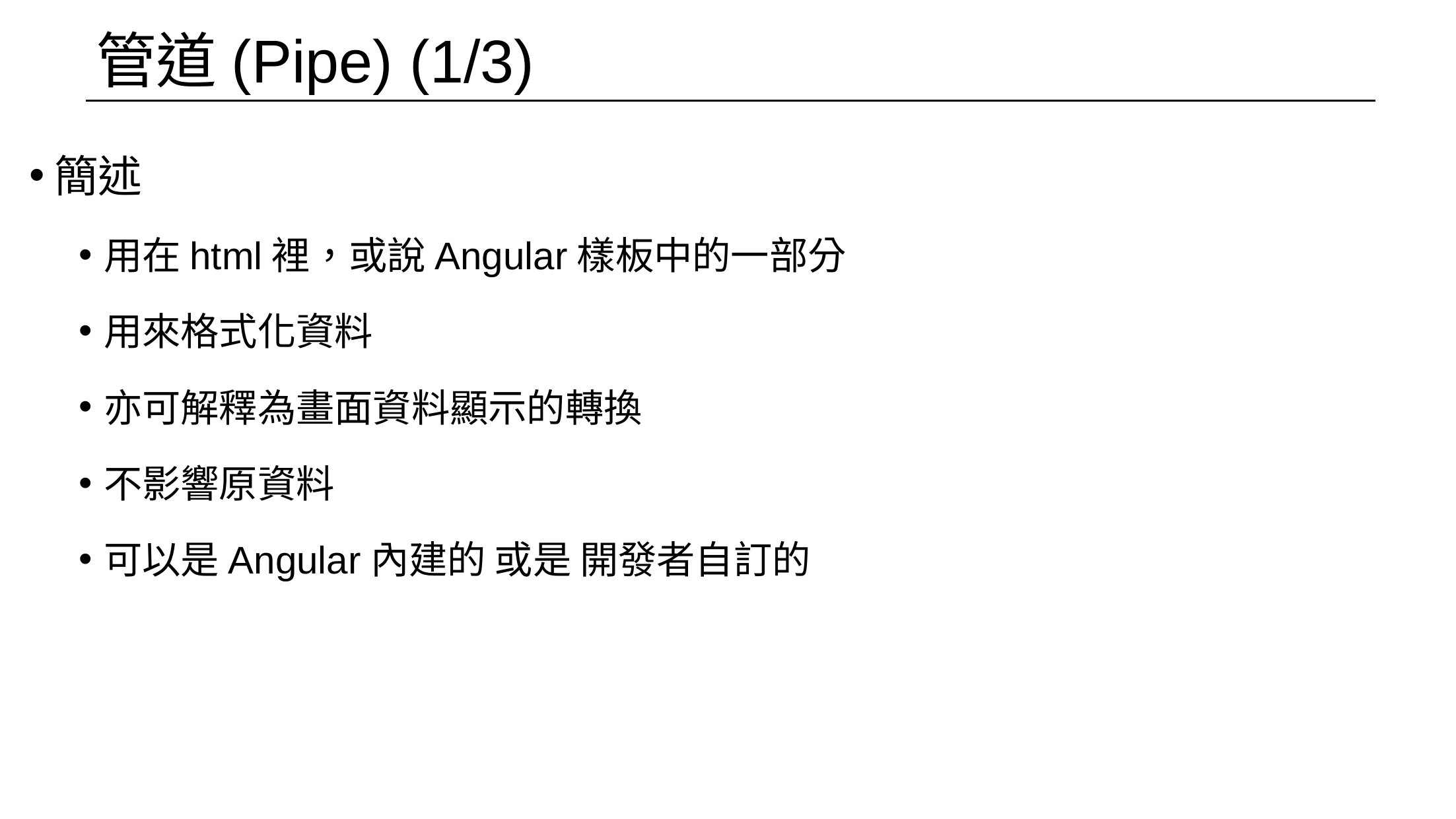

# 管道(Pipe) (1/3)
簡述
用在html裡，或說Angular樣板中的一部分
用來格式化資料
亦可解釋為畫面資料顯示的轉換
不影響原資料
可以是Angular內建的 或是 開發者自訂的